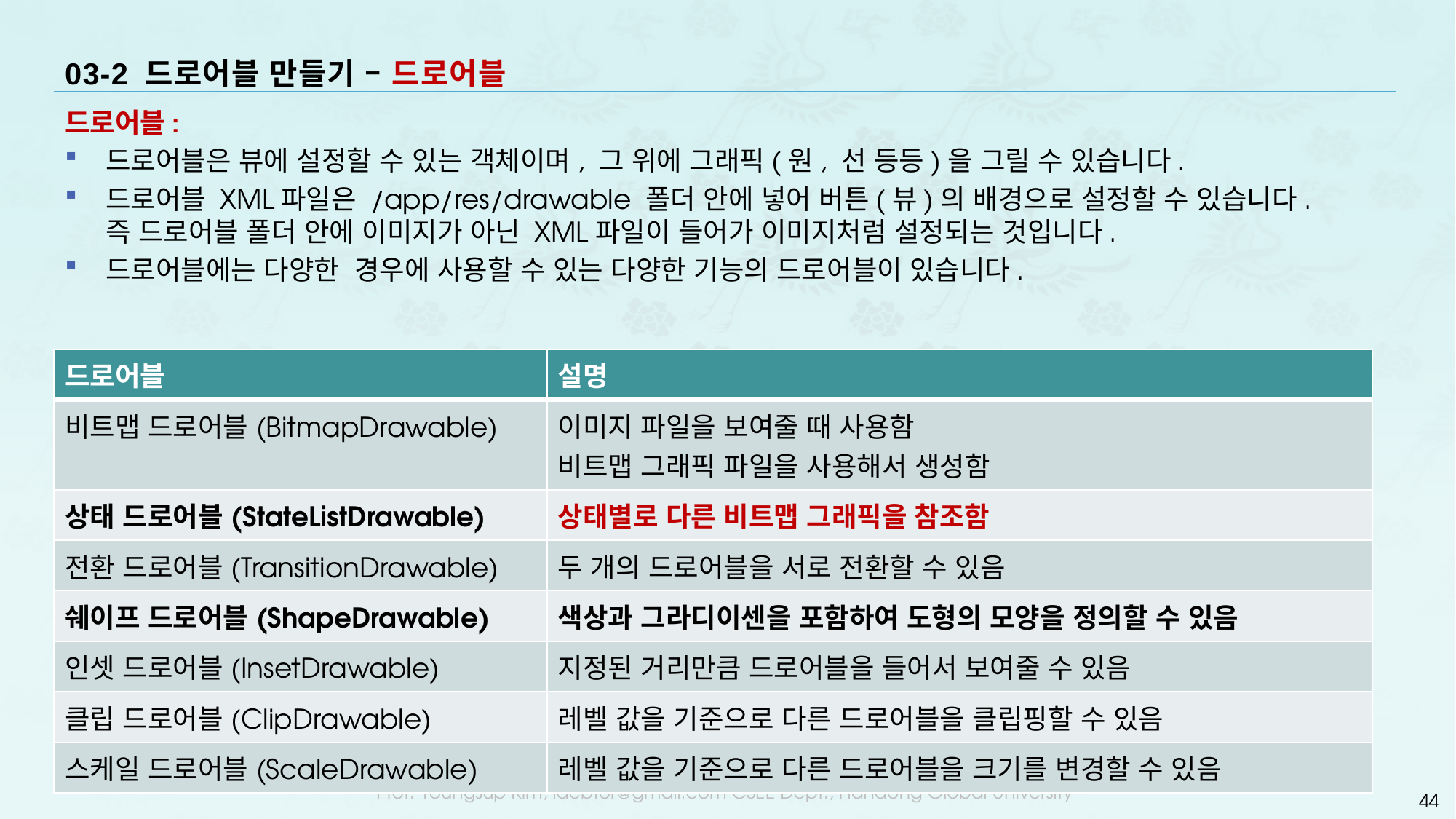

# 03-2 드로어블 만들기 – 드로어블
드로어블:
드로어블은 뷰에 설정할 수 있는 객체이며, 그 위에 그래픽(원, 선 등등)을 그릴 수 있습니다.
드로어블 XML파일은 /app/res/drawable 폴더 안에 넣어 버튼(뷰)의 배경으로 설정할 수 있습니다.
즉 드로어블 폴더 안에 이미지가 아닌 XML파일이 들어가 이미지처럼 설정되는 것입니다.
드로어블에는 다양한  경우에 사용할 수 있는 다양한 기능의 드로어블이 있습니다.
| 드로어블 | 설명 |
| --- | --- |
| 비트맵 드로어블(BitmapDrawable) | 이미지 파일을 보여줄 때 사용함 비트맵 그래픽 파일을 사용해서 생성함 |
| 상태 드로어블(StateListDrawable) | 상태별로 다른 비트맵 그래픽을 참조함 |
| 전환 드로어블(TransitionDrawable) | 두 개의 드로어블을 서로 전환할 수 있음 |
| 쉐이프 드로어블(ShapeDrawable) | 색상과 그라디이센을 포함하여 도형의 모양을 정의할 수 있음 |
| 인셋 드로어블(InsetDrawable) | 지정된 거리만큼 드로어블을 들어서 보여줄 수 있음 |
| 클립 드로어블(ClipDrawable) | 레벨 값을 기준으로 다른 드로어블을 클립핑할 수 있음 |
| 스케일 드로어블(ScaleDrawable) | 레벨 값을 기준으로 다른 드로어블을 크기를 변경할 수 있음 |
44